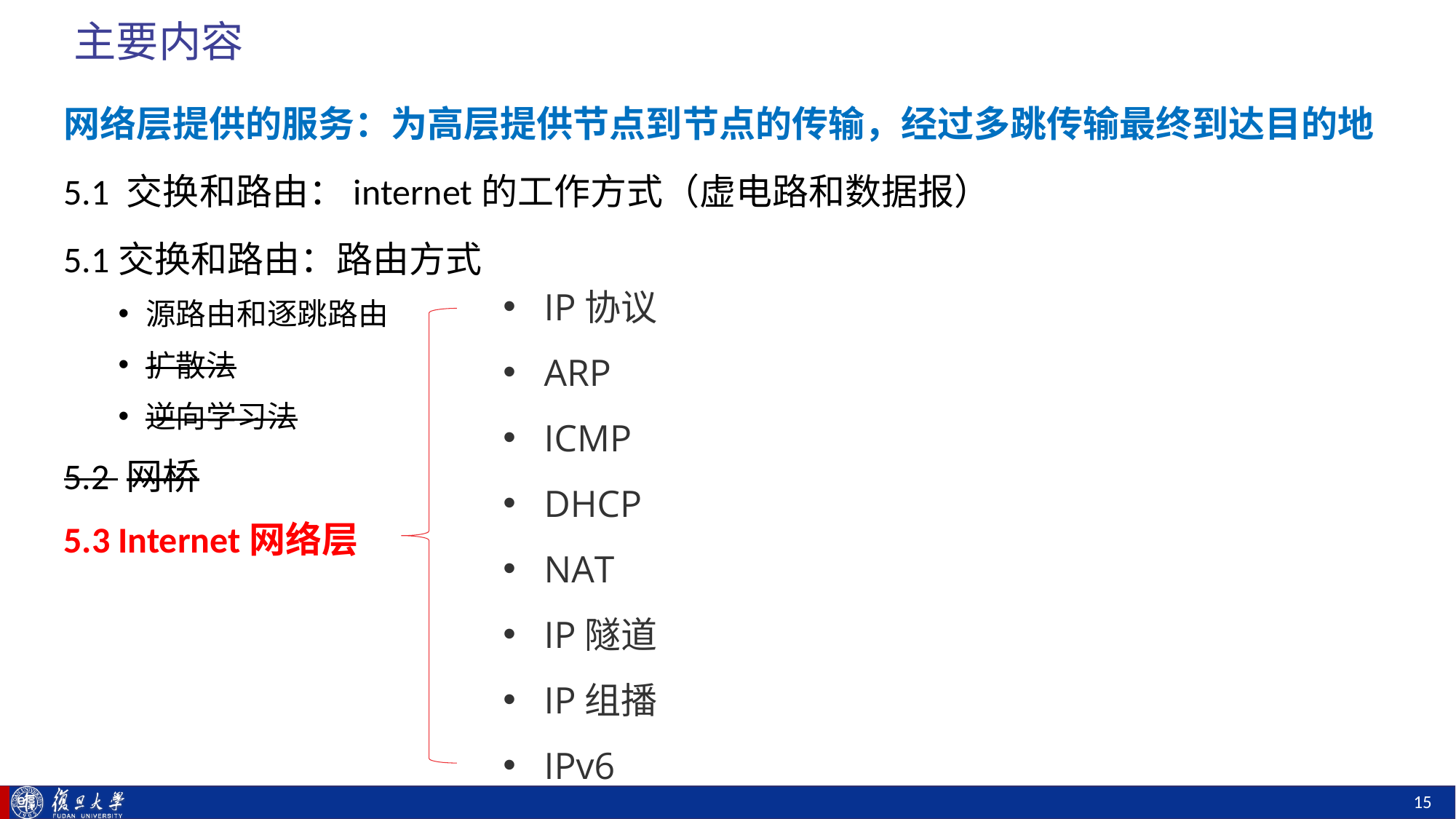

# 主要内容
网络层提供的服务：为高层提供节点到节点的传输，经过多跳传输最终到达目的地
5.1 交换和路由：internet的工作方式（虚电路和数据报）
5.1交换和路由：路由方式
源路由和逐跳路由
扩散法
逆向学习法
5.2 网桥
5.3 Internet网络层
IP协议
ARP
ICMP
DHCP
NAT
IP隧道
IP组播
IPv6